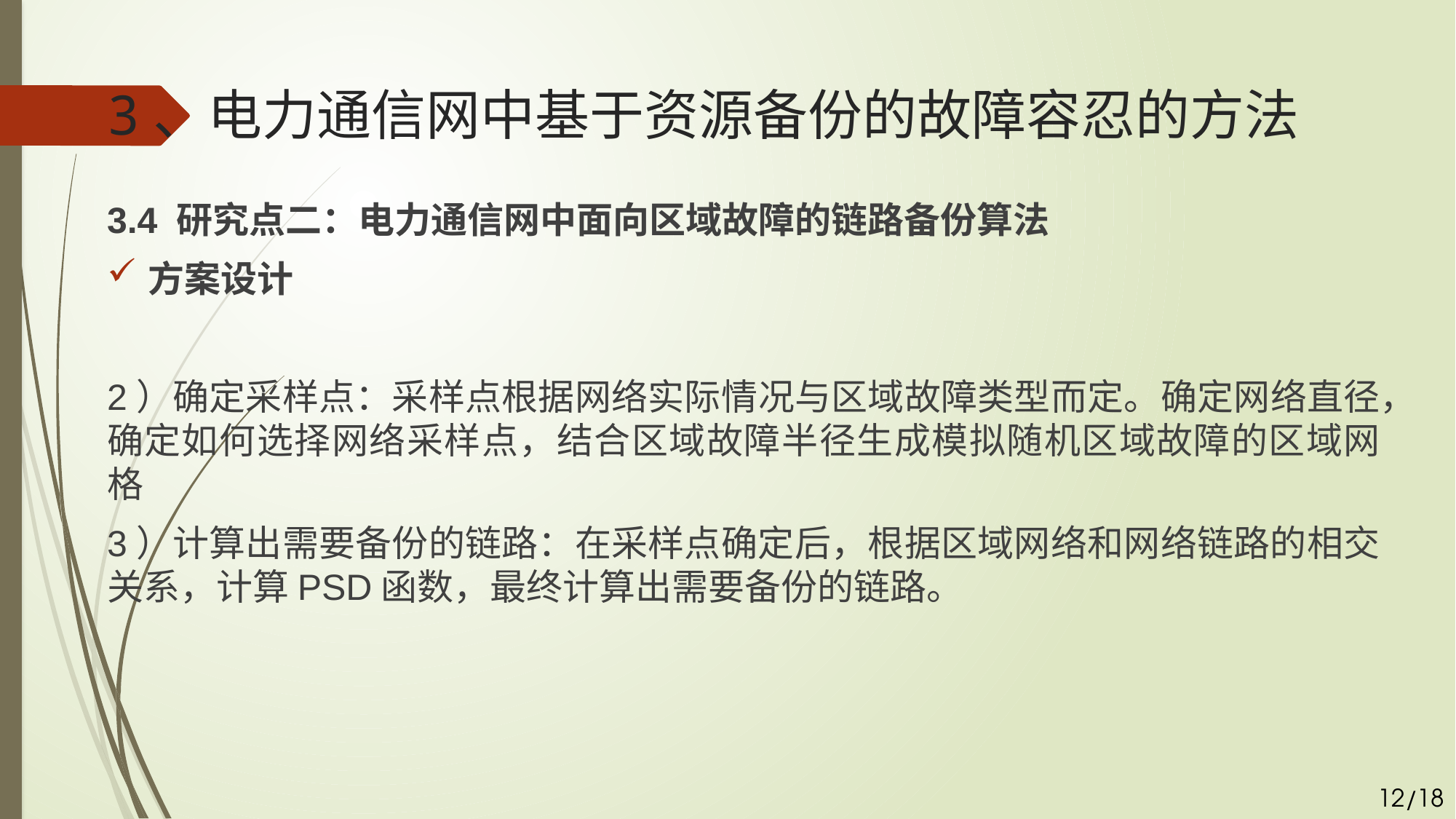

# 3、电力通信网中基于资源备份的故障容忍的方法
3.4 研究点二：电力通信网中面向区域故障的链路备份算法
方案设计

2）确定采样点：采样点根据网络实际情况与区域故障类型而定。确定网络直径，确定如何选择网络采样点，结合区域故障半径生成模拟随机区域故障的区域网格
3）计算出需要备份的链路：在采样点确定后，根据区域网络和网络链路的相交关系，计算PSD函数，最终计算出需要备份的链路。
12/18